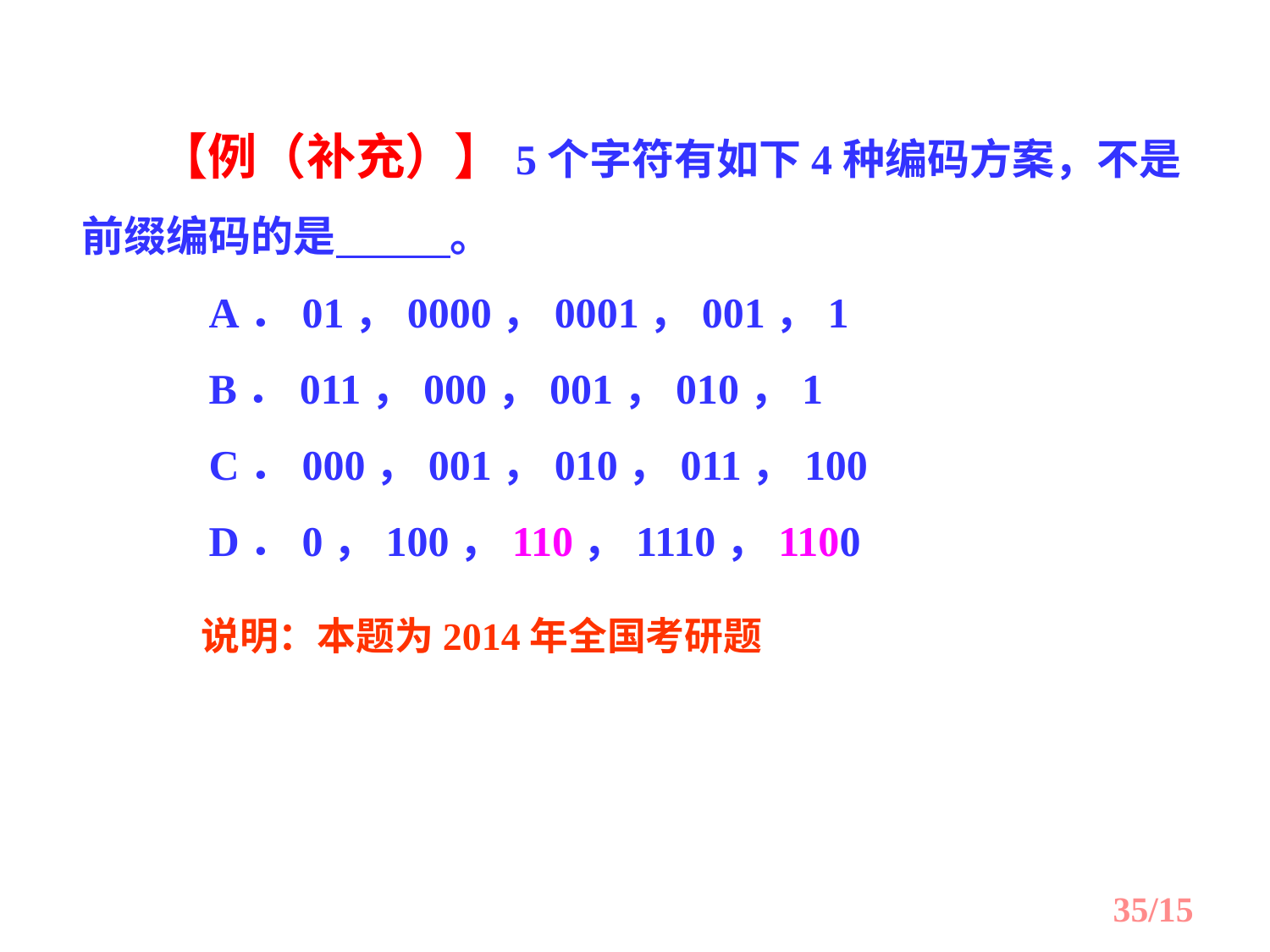

【例（补充）】5个字符有如下4种编码方案，不是前缀编码的是            。
	A．01，0000，0001，001，1
	B．011，000，001，010，1
	C．000，001，010，011，100
	D．0，100，110，1110，1100
说明：本题为2014年全国考研题
35/15